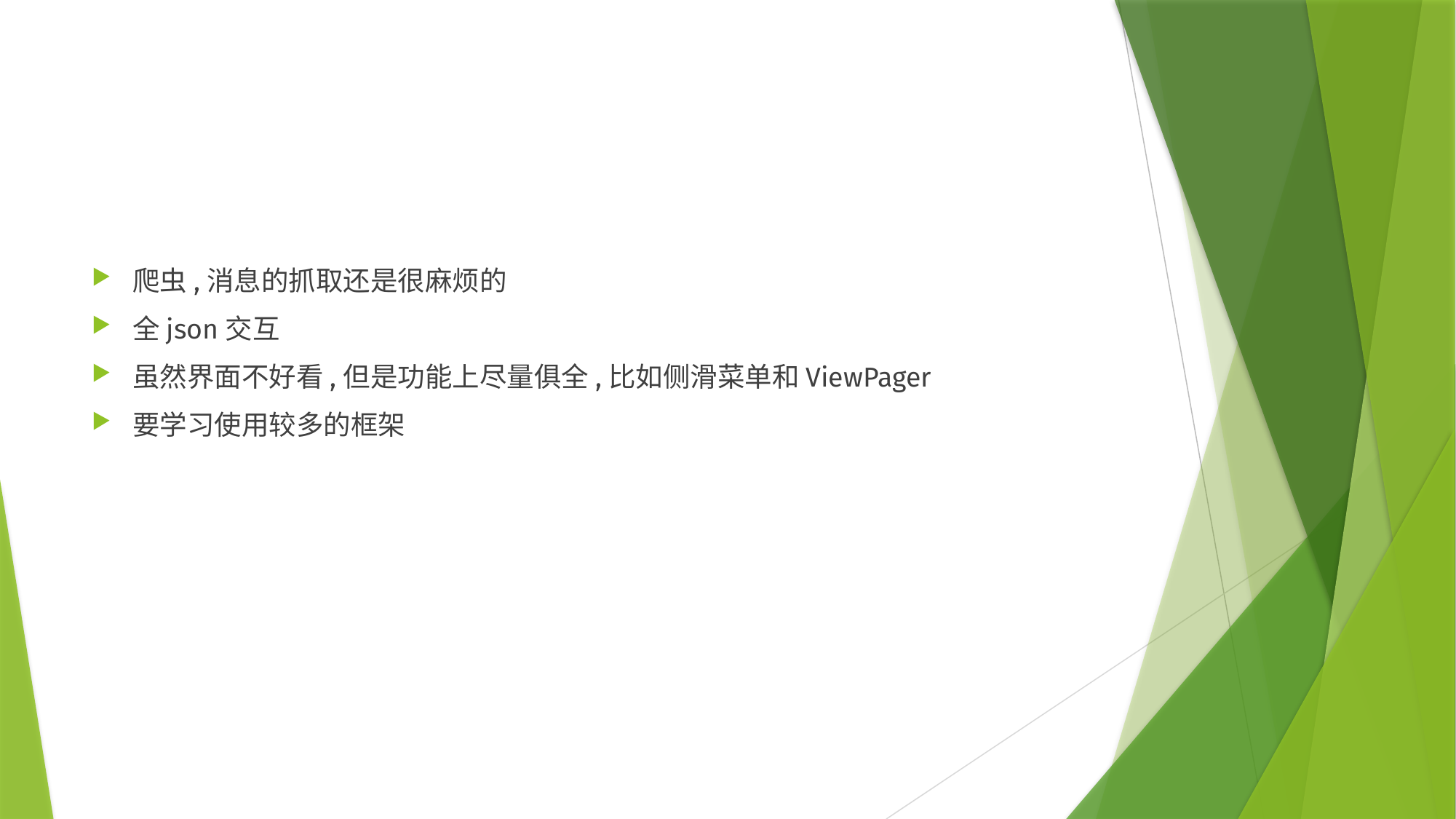

#
爬虫,消息的抓取还是很麻烦的
全json交互
虽然界面不好看,但是功能上尽量俱全,比如侧滑菜单和ViewPager
要学习使用较多的框架